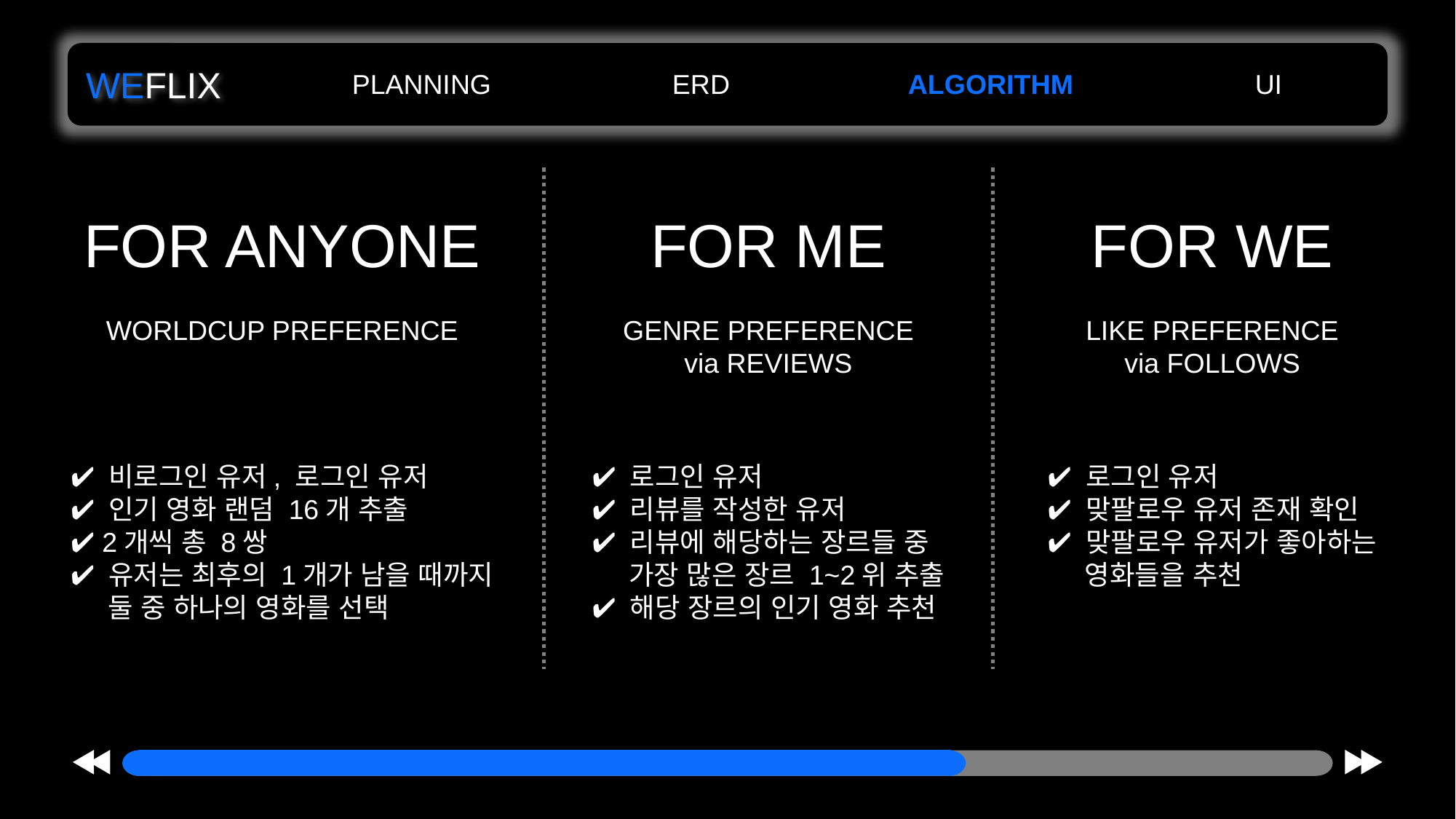

WEFLIX
PLANNING
ERD
ALGORITHM
UI
FOR WE

LIKE PREFERENCE
via FOLLOWS
FOR ANYONE

WORLDCUP PREFERENCE
FOR ME

GENRE PREFERENCE
via REVIEWS
✔ 비로그인 유저, 로그인 유저
✔ 인기 영화 랜덤 16개 추출
✔ 2개씩 총 8쌍
✔ 유저는 최후의 1개가 남을 때까지
    둘 중 하나의 영화를 선택
✔ 로그인 유저
✔ 리뷰를 작성한 유저
✔ 리뷰에 해당하는 장르들 중
    가장 많은 장르 1~2위 추출
✔ 해당 장르의 인기 영화 추천
✔ 로그인 유저
✔ 맞팔로우 유저 존재 확인
✔ 맞팔로우 유저가 좋아하는
    영화들을 추천